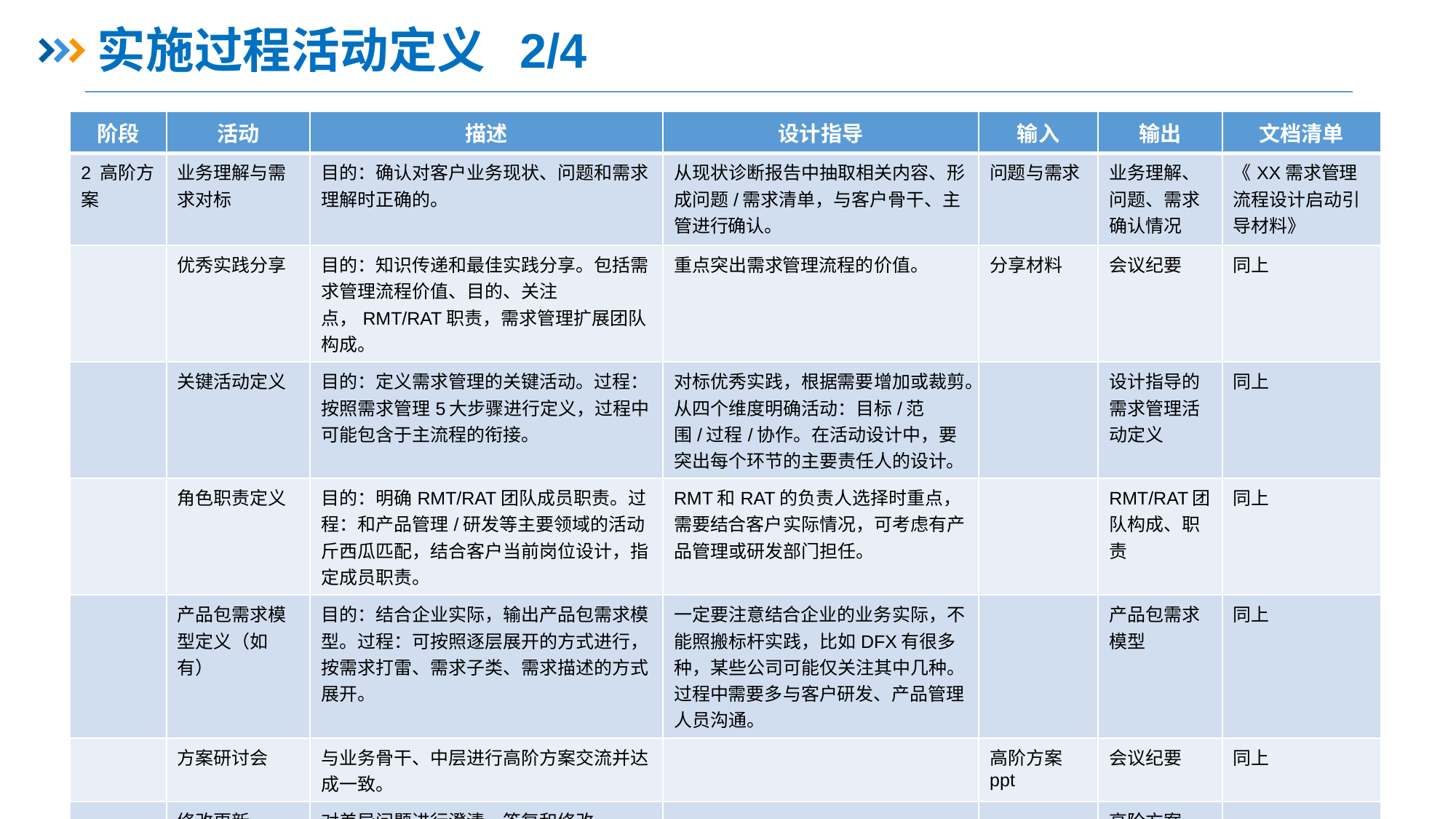

# 实施过程活动定义  2/4
| 阶段 | 活动 | 描述 | 设计指导 | 输入 | 输出 | 文档清单 |
| --- | --- | --- | --- | --- | --- | --- |
| 2 高阶方案 | 业务理解与需求对标 | 目的：确认对客户业务现状、问题和需求理解时正确的。 | 从现状诊断报告中抽取相关内容、形成问题/需求清单，与客户骨干、主管进行确认。 | 问题与需求 | 业务理解、问题、需求确认情况 | 《XX需求管理流程设计启动引导材料》 |
|  | 优秀实践分享 | 目的：知识传递和最佳实践分享。包括需求管理流程价值、目的、关注点，RMT/RAT职责，需求管理扩展团队构成。 | 重点突出需求管理流程的价值。 | 分享材料 | 会议纪要 | 同上 |
|  | 关键活动定义 | 目的：定义需求管理的关键活动。过程：按照需求管理5大步骤进行定义，过程中可能包含于主流程的衔接。 | 对标优秀实践，根据需要增加或裁剪。从四个维度明确活动：目标/范围/过程/协作。在活动设计中，要突出每个环节的主要责任人的设计。 |  | 设计指导的需求管理活动定义 | 同上 |
|  | 角色职责定义 | 目的：明确RMT/RAT团队成员职责。过程：和产品管理/研发等主要领域的活动斤西瓜匹配，结合客户当前岗位设计，指定成员职责。 | RMT和RAT的负责人选择时重点，需要结合客户实际情况，可考虑有产品管理或研发部门担任。 |  | RMT/RAT团队构成、职责 | 同上 |
|  | 产品包需求模型定义（如有） | 目的：结合企业实际，输出产品包需求模型。过程：可按照逐层展开的方式进行，按需求打雷、需求子类、需求描述的方式展开。 | 一定要注意结合企业的业务实际，不能照搬标杆实践，比如DFX有很多种，某些公司可能仅关注其中几种。过程中需要多与客户研发、产品管理人员沟通。 |  | 产品包需求模型 | 同上 |
|  | 方案研讨会 | 与业务骨干、中层进行高阶方案交流并达成一致。 |  | 高阶方案ppt | 会议纪要 | 同上 |
|  | 修改更新 | 对差异问题进行澄清、答复和修改。 |  |  | 高阶方案ppt |  |